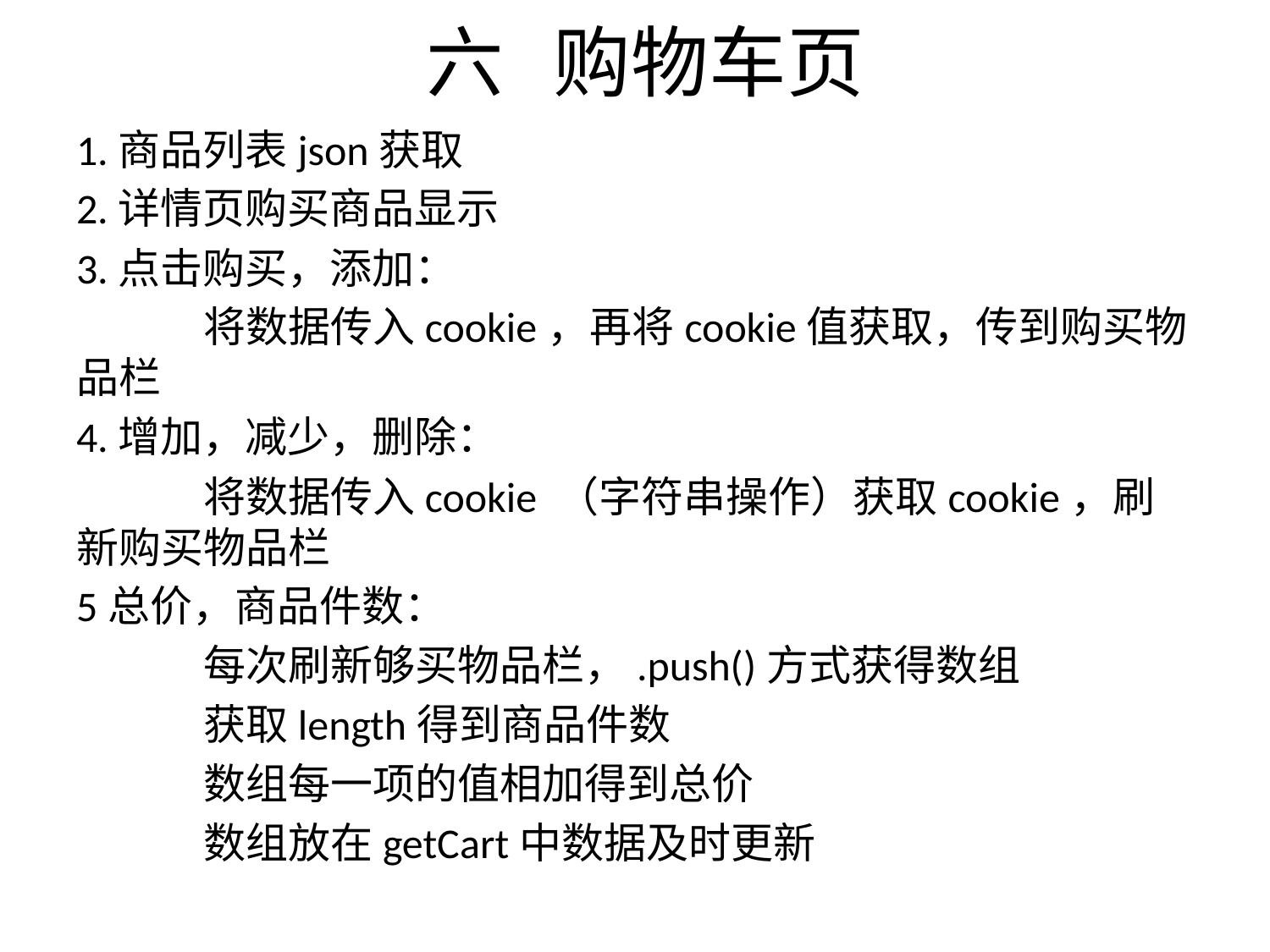

# 六	购物车页
1.商品列表json获取
2.详情页购买商品显示
3.点击购买，添加：
	将数据传入cookie，再将cookie值获取，传到购买物品栏
4.增加，减少，删除：
	将数据传入cookie （字符串操作）获取cookie，刷新购买物品栏
5总价，商品件数：
	每次刷新够买物品栏，.push()方式获得数组
	获取length得到商品件数
	数组每一项的值相加得到总价
	数组放在getCart中数据及时更新